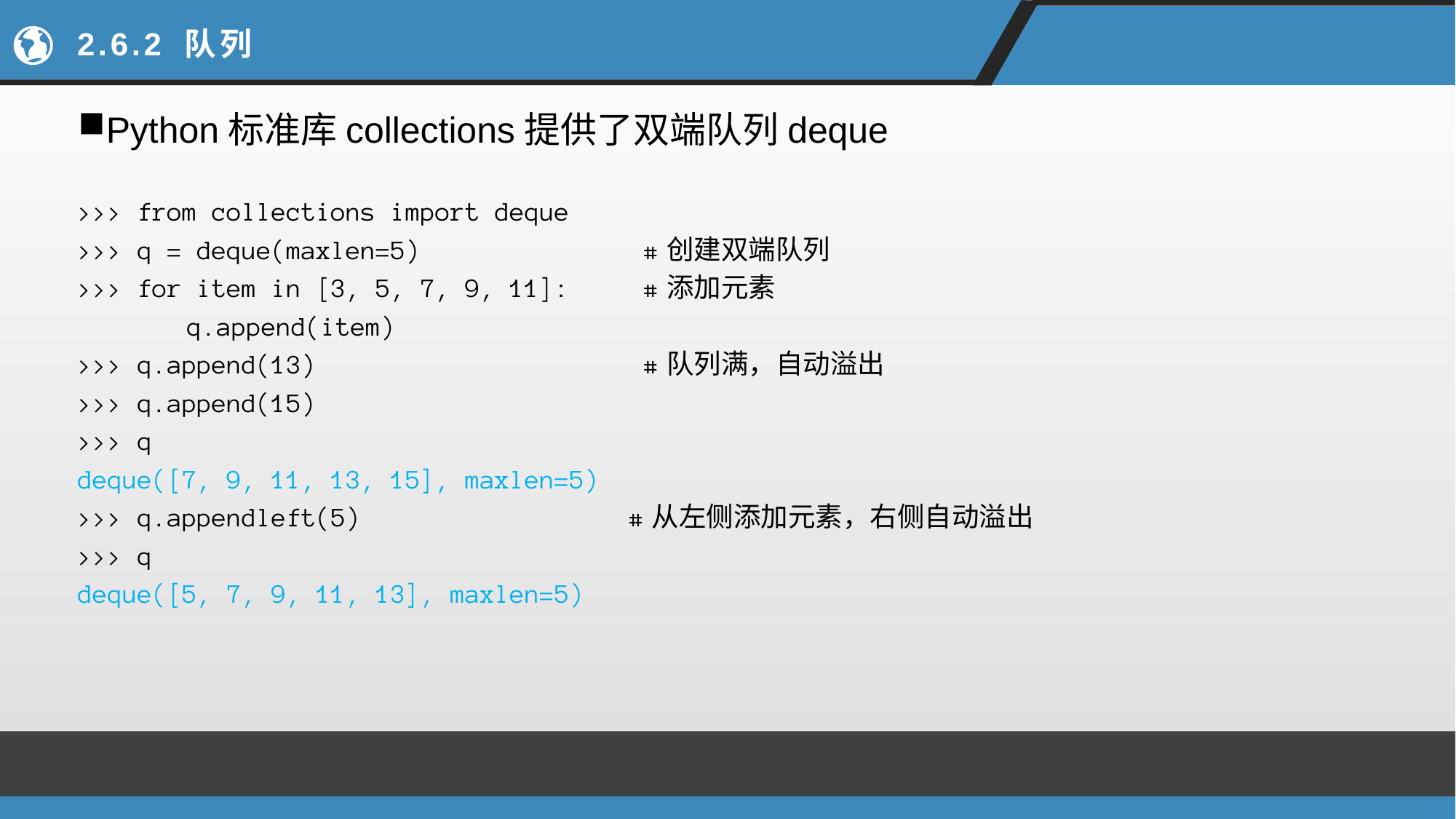

# 2.6.2 队列

Python标准库collections提供了双端队列deque

>>> from collections import deque
>>> q = deque(maxlen=5)               #创建双端队列
>>> for item in [3, 5, 7, 9, 11]:     #添加元素
	q.append(item)
>>> q.append(13)                      #队列满，自动溢出
>>> q.append(15)
>>> q
deque([7, 9, 11, 13, 15], maxlen=5)
>>> q.appendleft(5)                  #从左侧添加元素，右侧自动溢出
>>> q
deque([5, 7, 9, 11, 13], maxlen=5)